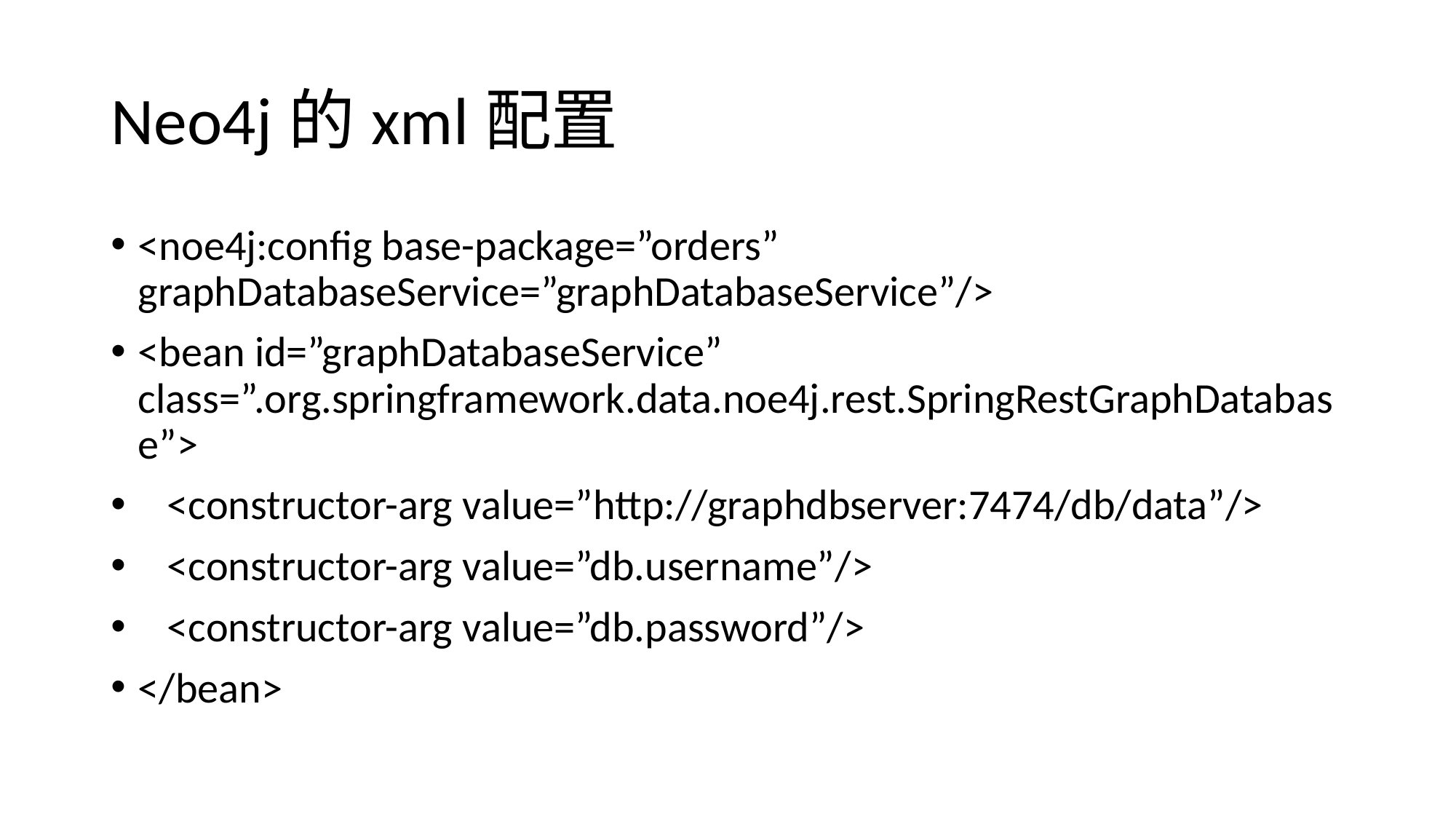

# Neo4j的xml配置
<noe4j:config base-package=”orders” graphDatabaseService=”graphDatabaseService”/>
<bean id=”graphDatabaseService”                  class=”.org.springframework.data.noe4j.rest.SpringRestGraphDatabase”>
   <constructor-arg value=”http://graphdbserver:7474/db/data”/>
   <constructor-arg value=”db.username”/>
   <constructor-arg value=”db.password”/>
</bean>